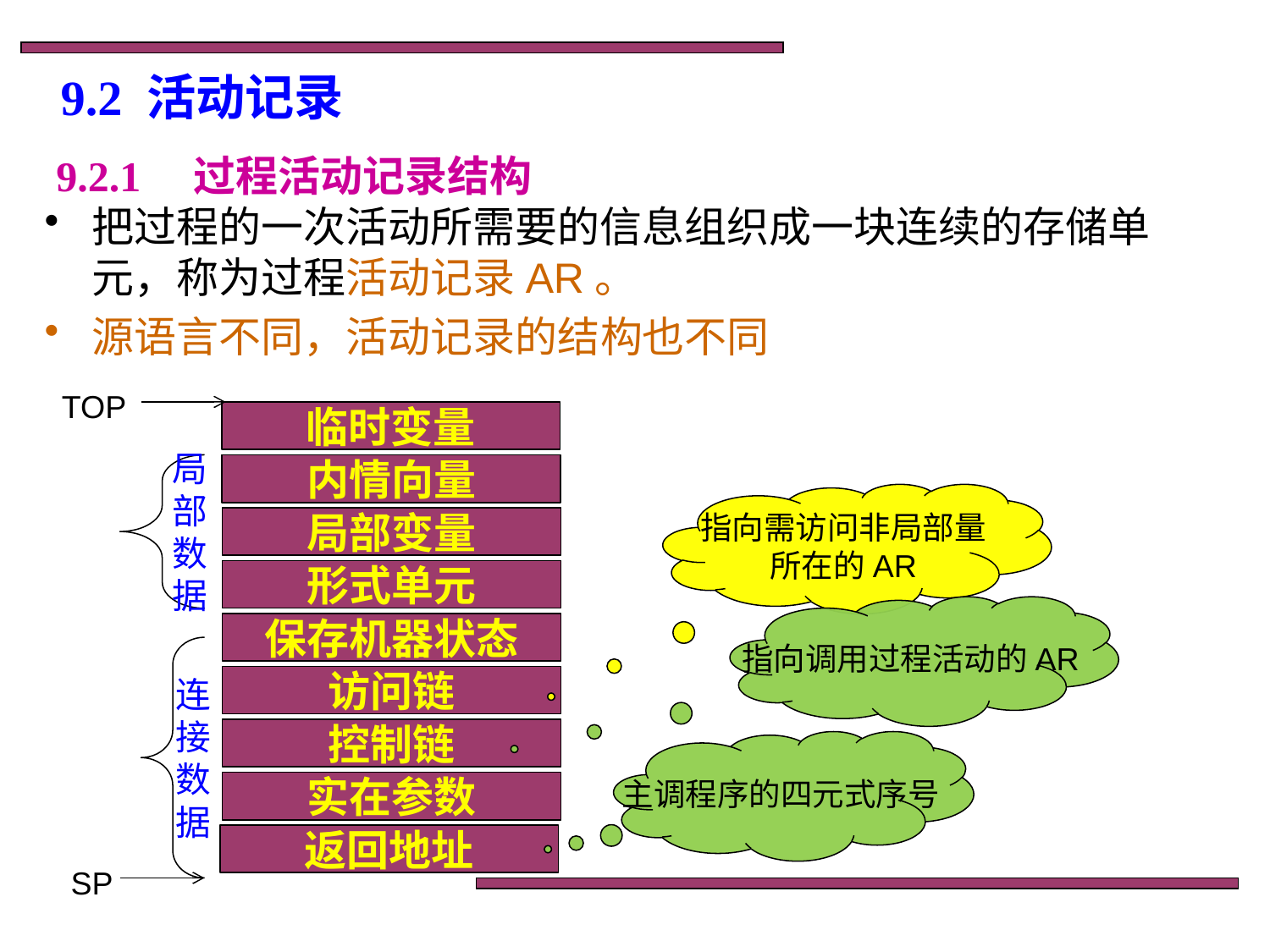

# 9.2 活动记录
9.2.1　过程活动记录结构
把过程的一次活动所需要的信息组织成一块连续的存储单元，称为过程活动记录AR。
源语言不同，活动记录的结构也不同
TOP
临时变量
局
部
数
据
内情向量
指向需访问非局部量
所在的AR
局部变量
形式单元
指向调用过程活动的AR
保存机器状态
连
接
数
据
访问链
控制链
主调程序的四元式序号
实在参数
返回地址
SP